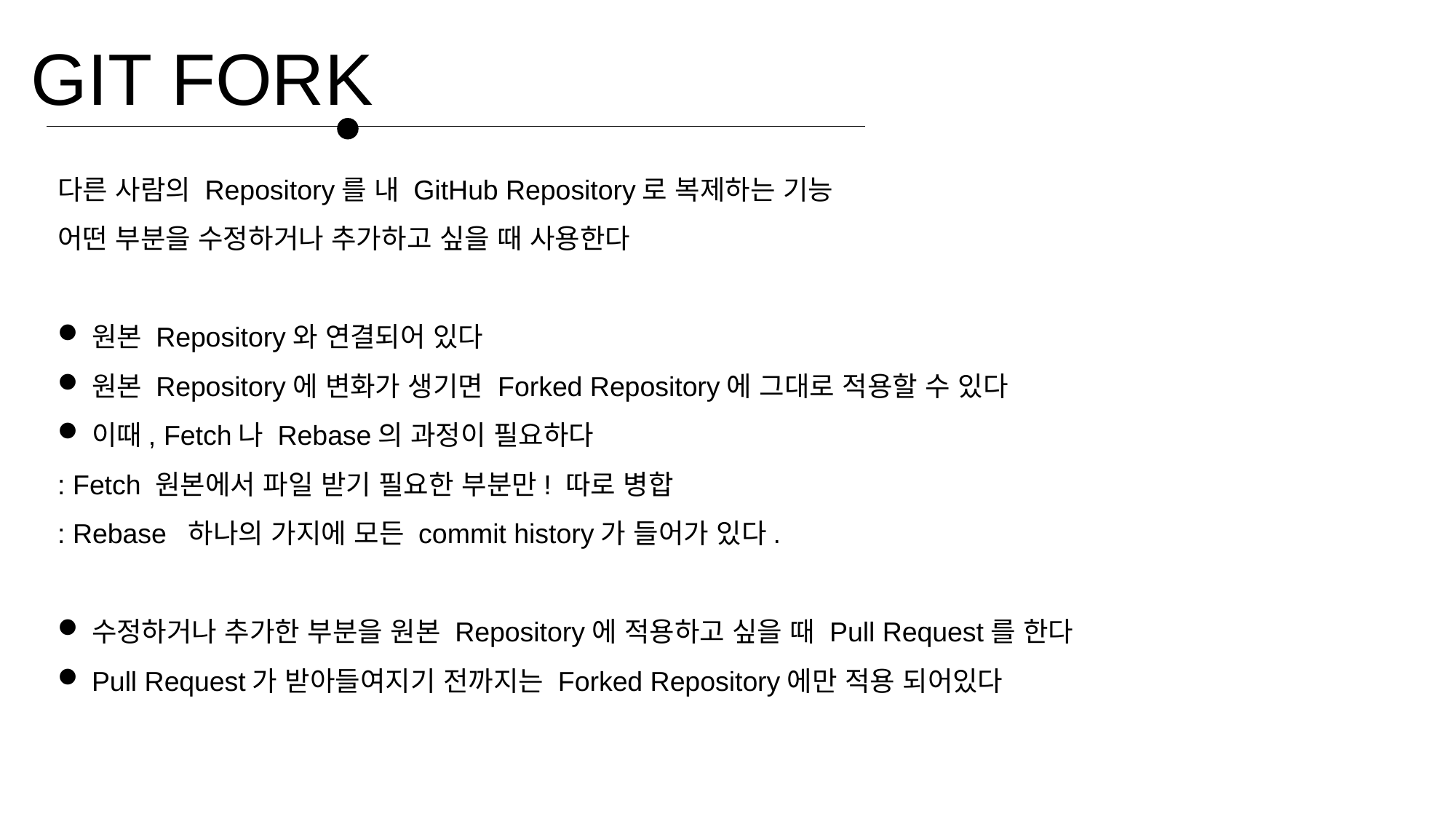

GIT FORK

다른 사람의 Repository를 내 GitHub Repository로 복제하는 기능
어떤 부분을 수정하거나 추가하고 싶을 때 사용한다

원본 Repository와 연결되어 있다
원본 Repository에 변화가 생기면 Forked Repository에 그대로 적용할 수 있다
이때, Fetch나 Rebase의 과정이 필요하다
: Fetch 원본에서 파일 받기 필요한 부분만! 따로 병합
: Rebase  하나의 가지에 모든 commit history가 들어가 있다.

수정하거나 추가한 부분을 원본 Repository에 적용하고 싶을 때 Pull Request를 한다
Pull Request가 받아들여지기 전까지는 Forked Repository에만 적용 되어있다